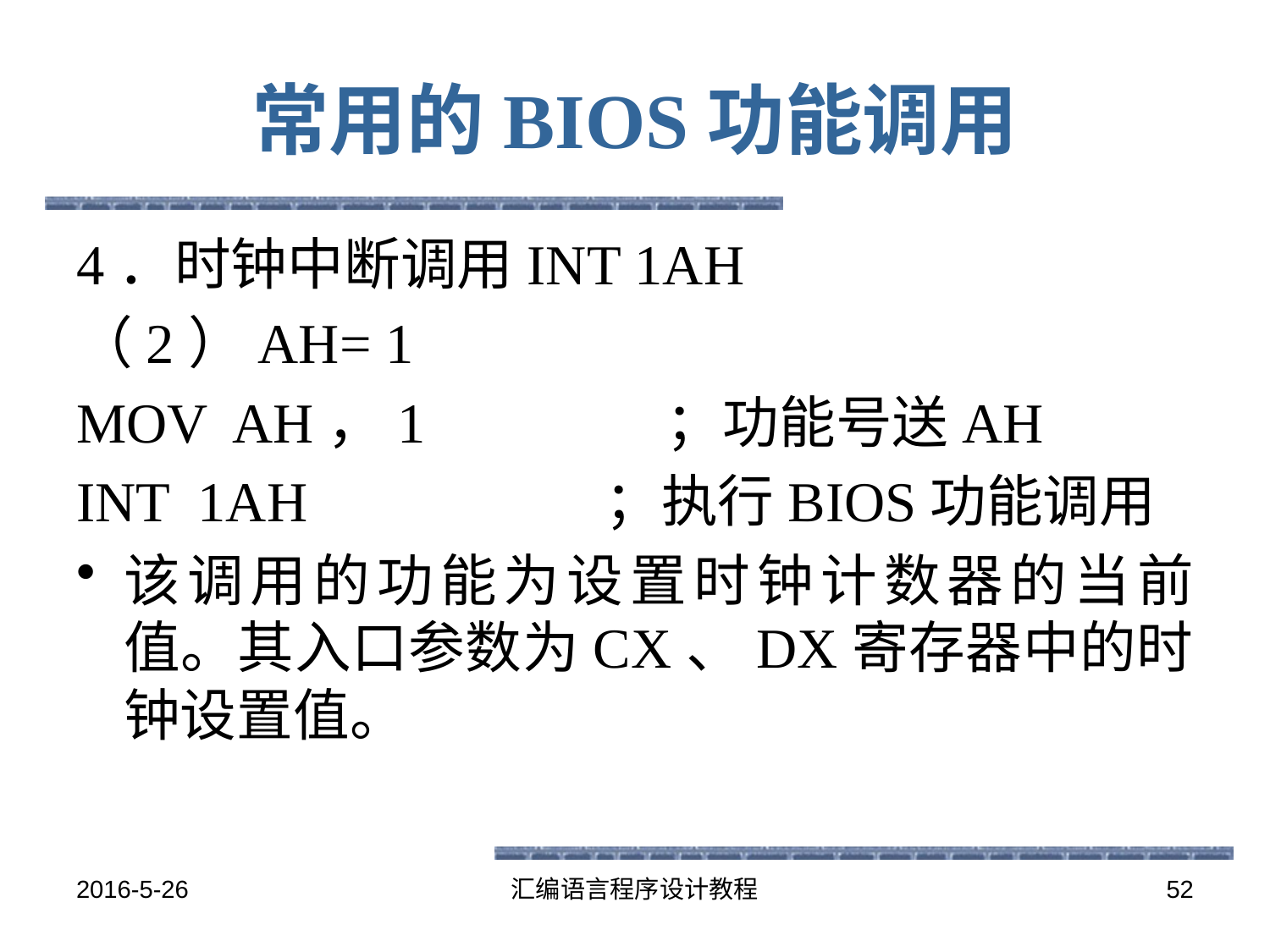

# 常用的BIOS功能调用
4．时钟中断调用INT 1AH
（2）AH= 1
MOV  AH，1                ；功能号送AH
INT  1AH                    ；执行BIOS功能调用
该调用的功能为设置时钟计数器的当前值。其入口参数为CX、DX寄存器中的时钟设置值。
2016-5-26
汇编语言程序设计教程
52